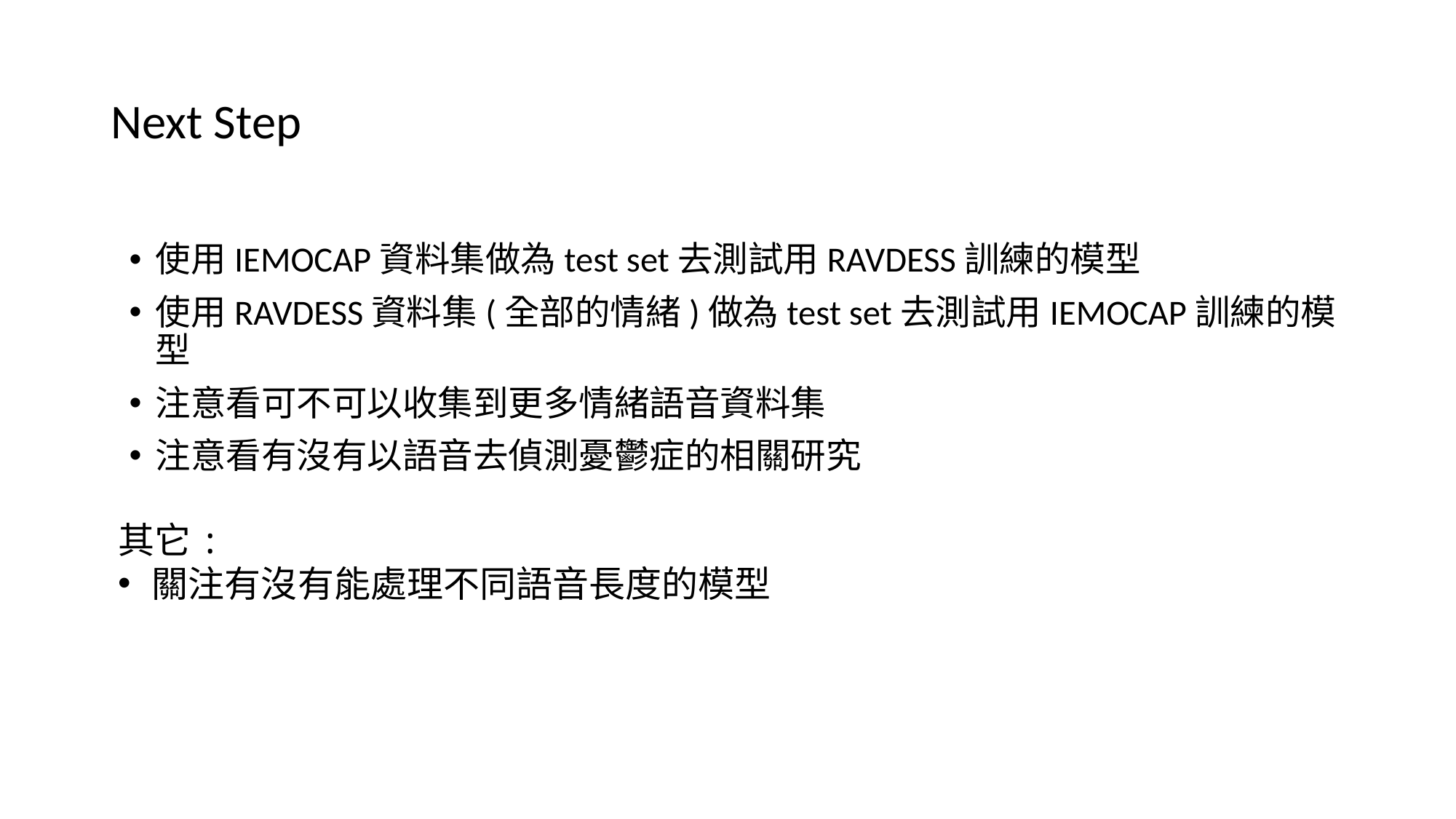

# Next Step

使用IEMOCAP資料集做為test set去測試用RAVDESS訓練的模型
使用RAVDESS資料集(全部的情緒)做為test set去測試用IEMOCAP訓練的模型
注意看可不可以收集到更多情緒語音資料集
注意看有沒有以語音去偵測憂鬱症的相關研究
其它:
關注有沒有能處理不同語音長度的模型